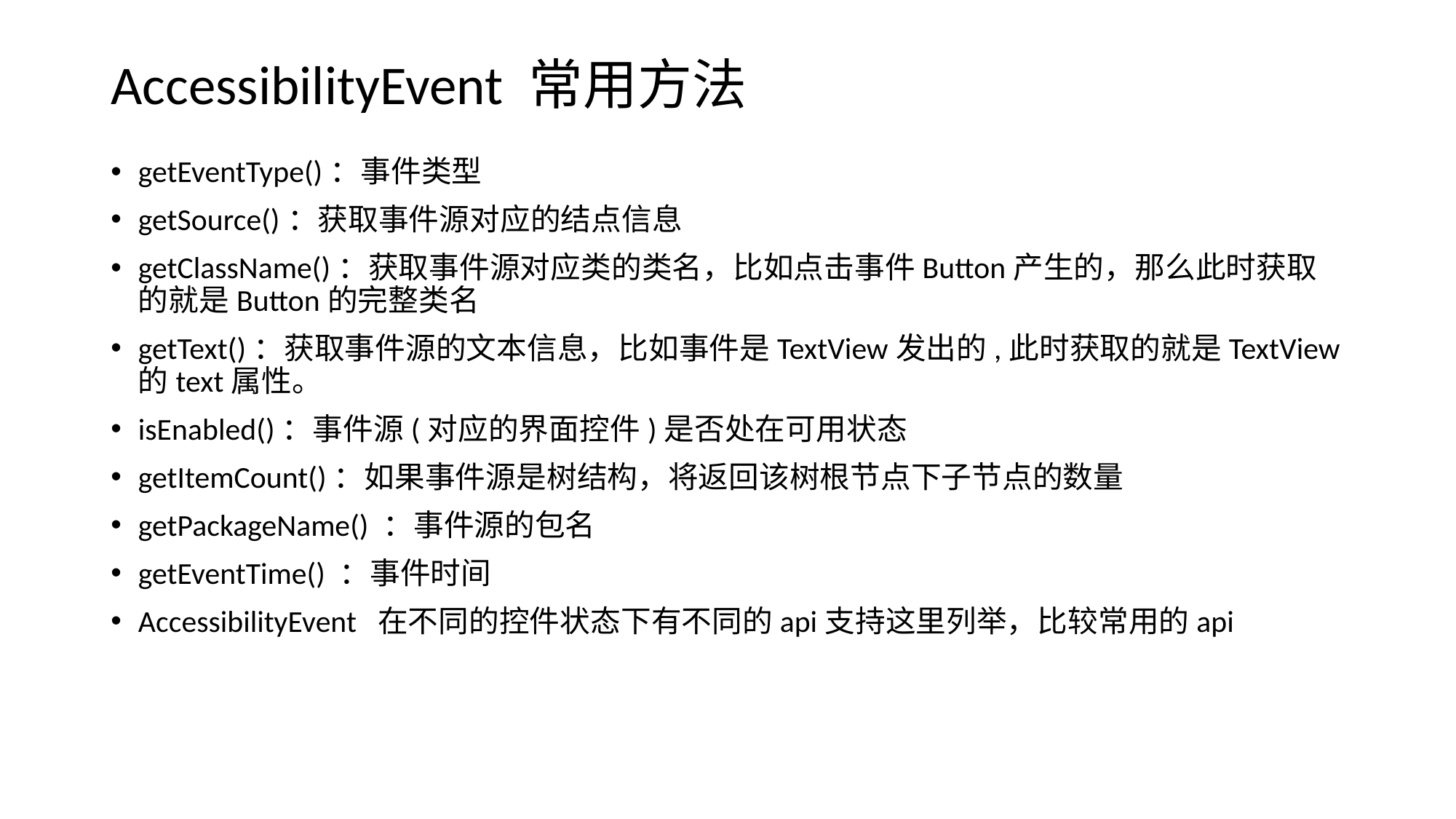

# AccessibilityEvent 常用方法
getEventType()：事件类型
getSource()：获取事件源对应的结点信息
getClassName()：获取事件源对应类的类名，比如点击事件Button产生的，那么此时获取的就是Button的完整类名
getText()：获取事件源的文本信息，比如事件是TextView发出的,此时获取的就是TextView的text属性。
isEnabled()：事件源(对应的界面控件)是否处在可用状态
getItemCount()：如果事件源是树结构，将返回该树根节点下子节点的数量
getPackageName() ：事件源的包名
getEventTime() ：事件时间
AccessibilityEvent  在不同的控件状态下有不同的api支持这里列举，比较常用的api